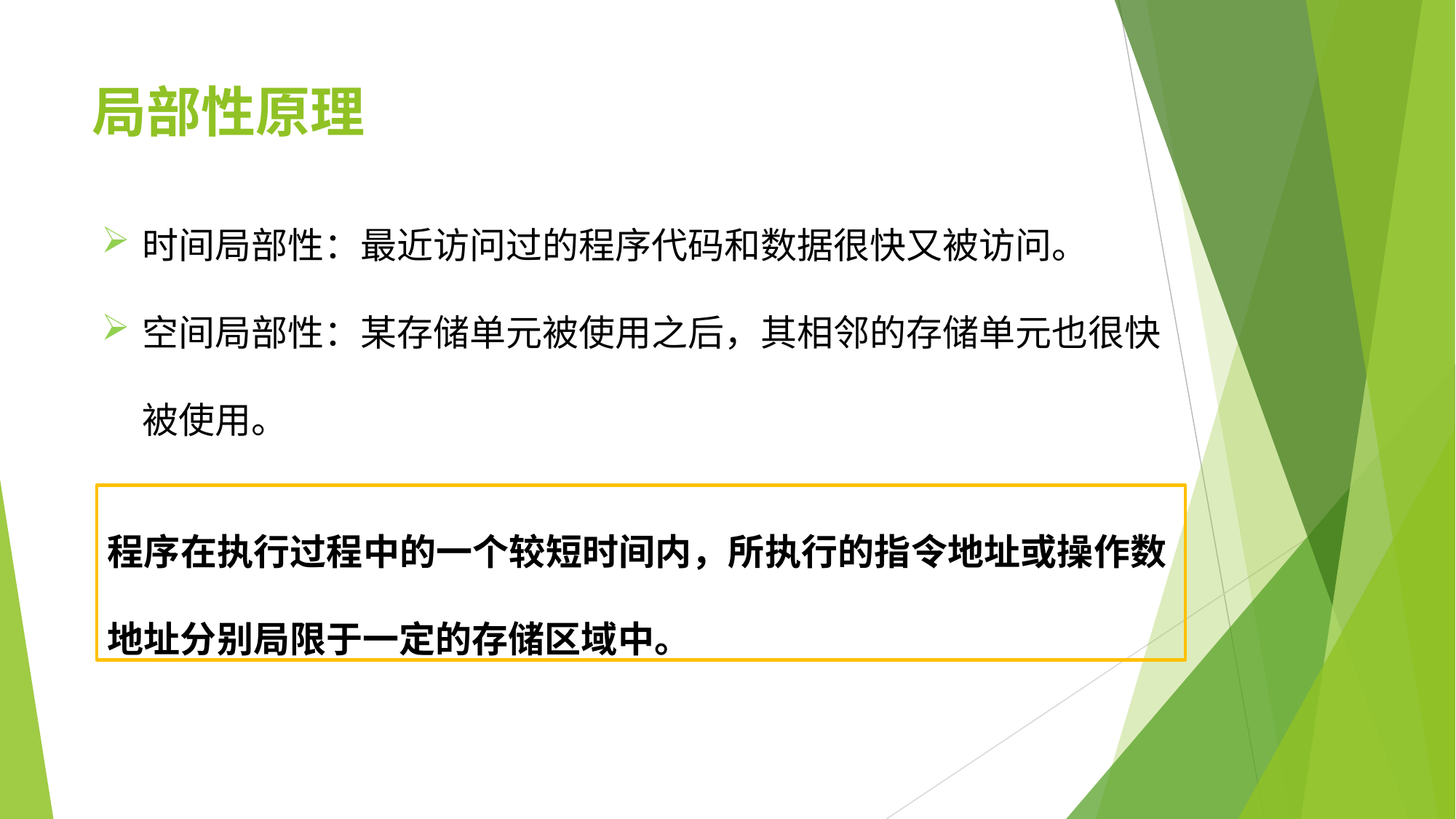

# 局部性原理
时间局部性：最近访问过的程序代码和数据很快又被访问。
空间局部性：某存储单元被使用之后，其相邻的存储单元也很快 被使用。
程序在执行过程中的一个较短时间内，所执行的指令地址或操作数 地址分别局限于一定的存储区域中。